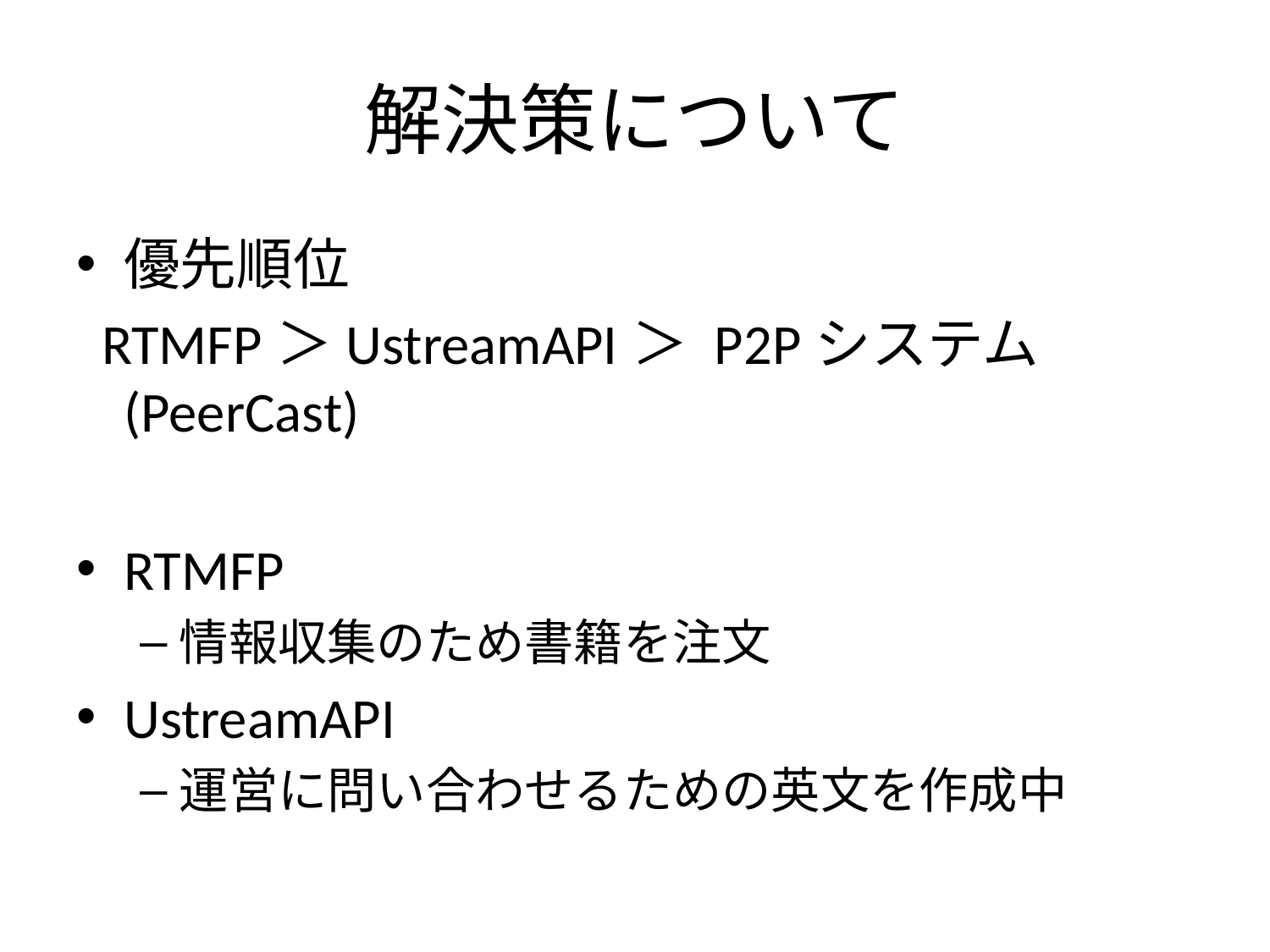

# 解決策について
優先順位
  RTMFP＞UstreamAPI＞ P2Pシステム(PeerCast)

RTMFP
情報収集のため書籍を注文
UstreamAPI
運営に問い合わせるための英文を作成中